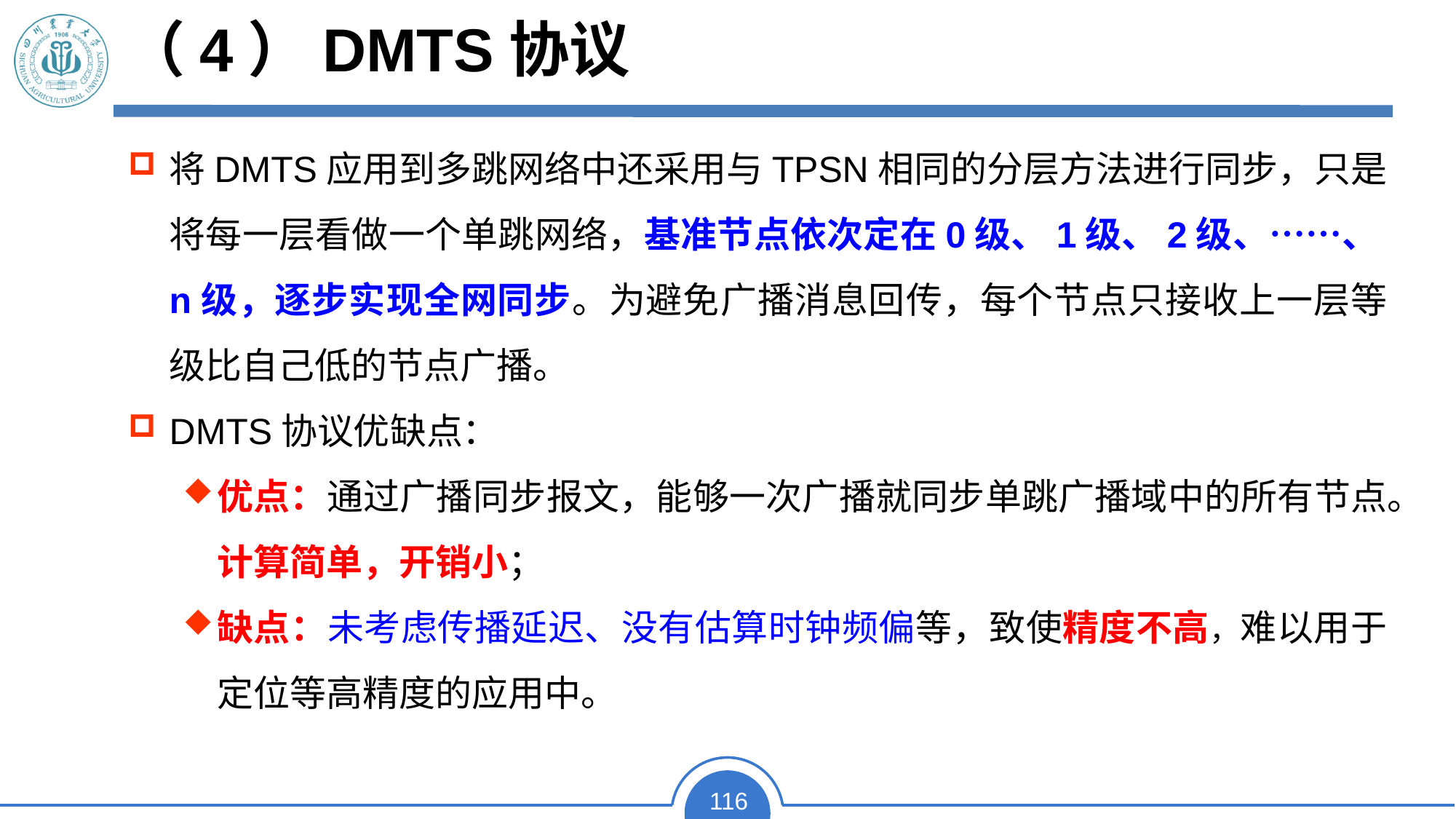

# （4）DMTS协议
将DMTS应用到多跳网络中还采用与TPSN相同的分层方法进行同步，只是将每一层看做一个单跳网络，基准节点依次定在0级、1级、2级、……、n级，逐步实现全网同步。为避免广播消息回传，每个节点只接收上一层等级比自己低的节点广播。
DMTS协议优缺点：
优点：通过广播同步报文，能够一次广播就同步单跳广播域中的所有节点。计算简单，开销小；
缺点：未考虑传播延迟、没有估算时钟频偏等，致使精度不高，难以用于定位等高精度的应用中。